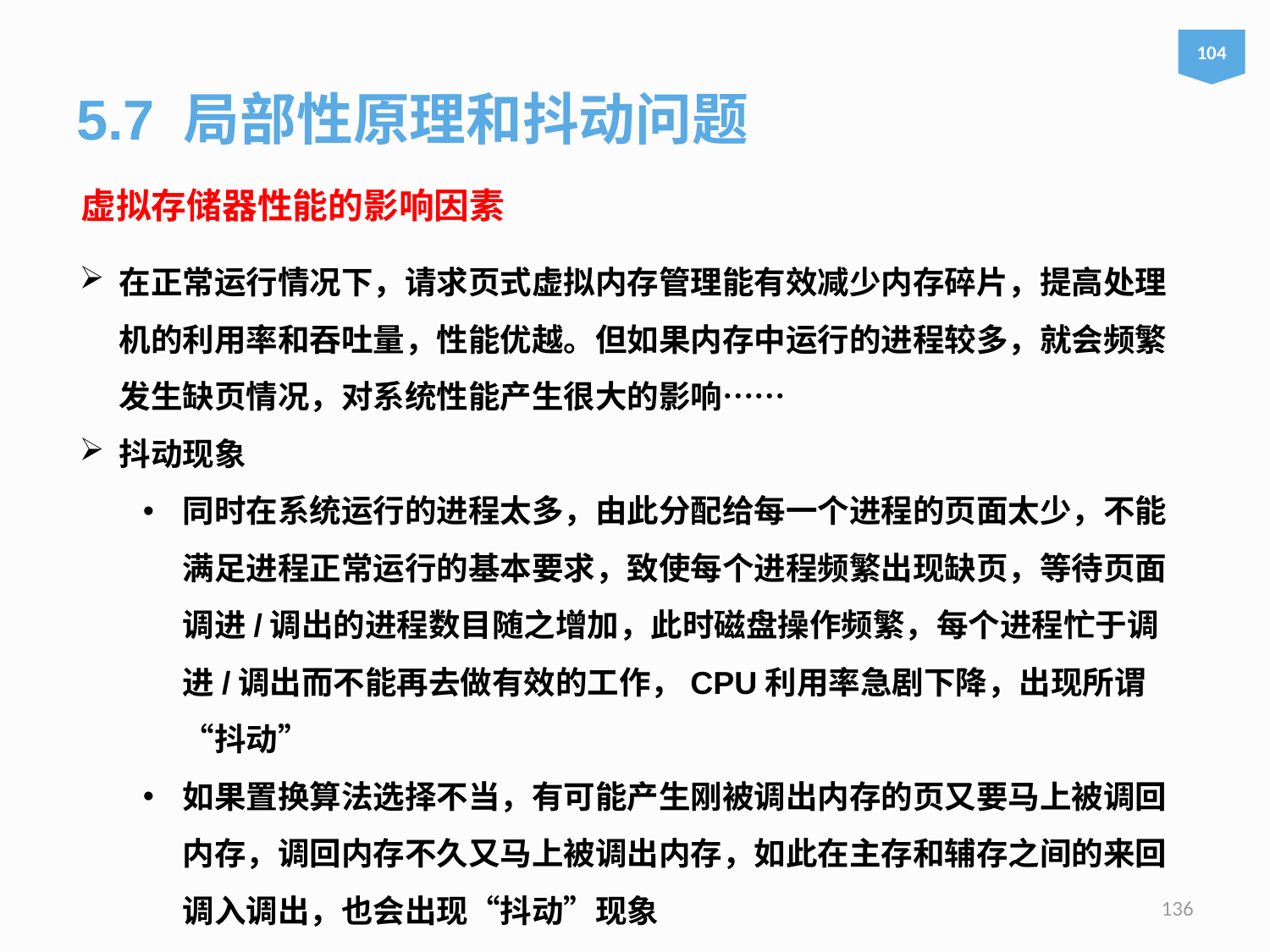

104
5.7 局部性原理和抖动问题

虚拟存储器性能的影响因素
在正常运行情况下，请求页式虚拟内存管理能有效减少内存碎片，提高处理机的利用率和吞吐量，性能优越。但如果内存中运行的进程较多，就会频繁发生缺页情况，对系统性能产生很大的影响……
抖动现象
同时在系统运行的进程太多，由此分配给每一个进程的页面太少，不能满足进程正常运行的基本要求，致使每个进程频繁出现缺页，等待页面调进/调出的进程数目随之增加，此时磁盘操作频繁，每个进程忙于调进/调出而不能再去做有效的工作，CPU利用率急剧下降，出现所谓“抖动”
如果置换算法选择不当，有可能产生刚被调出内存的页又要马上被调回内存，调回内存不久又马上被调出内存，如此在主存和辅存之间的来回调入调出，也会出现“抖动”现象

136